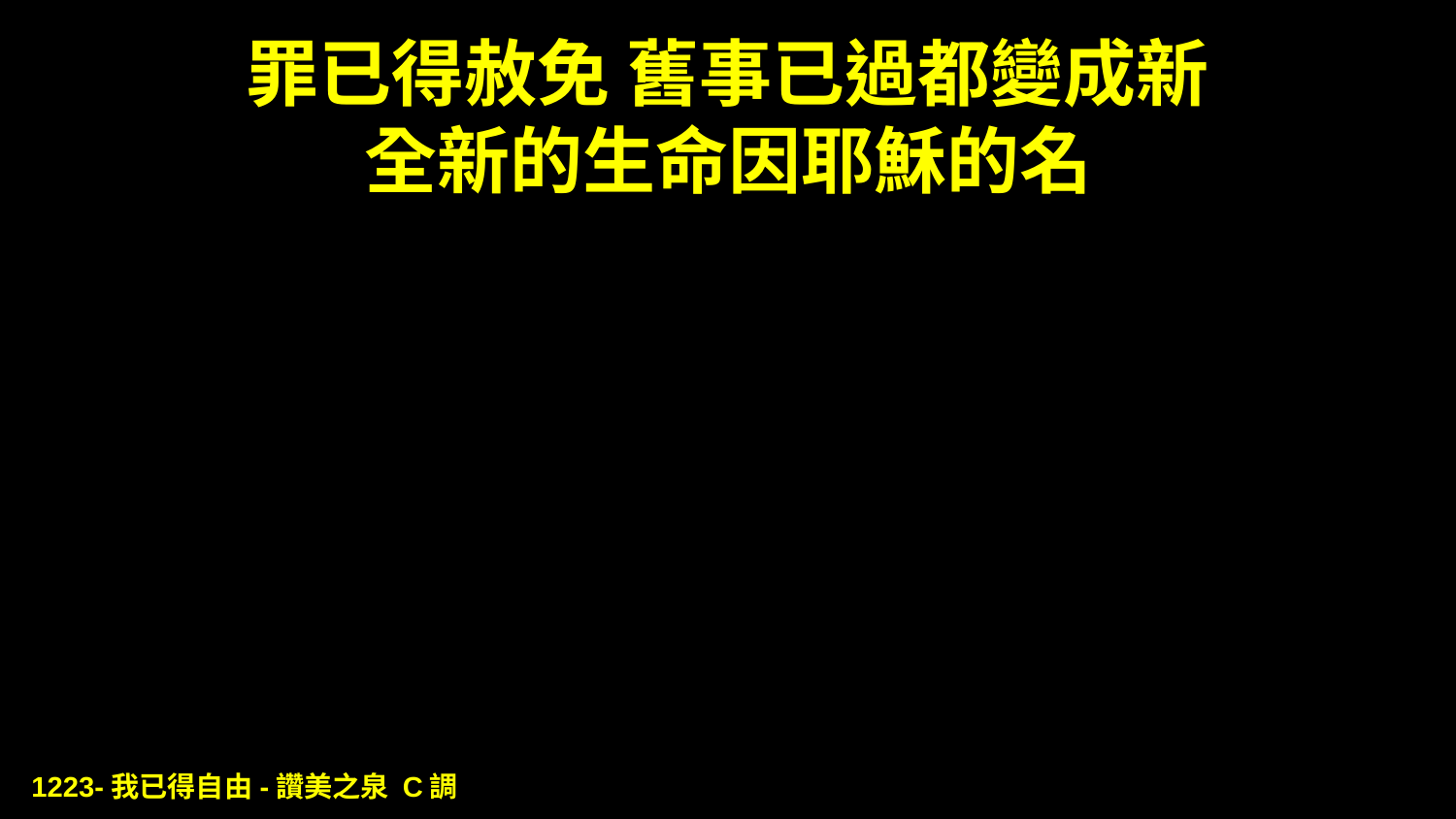

# 罪已得赦免 舊事已過都變成新 全新的生命因耶穌的名
1223-我已得自由-讚美之泉 C調